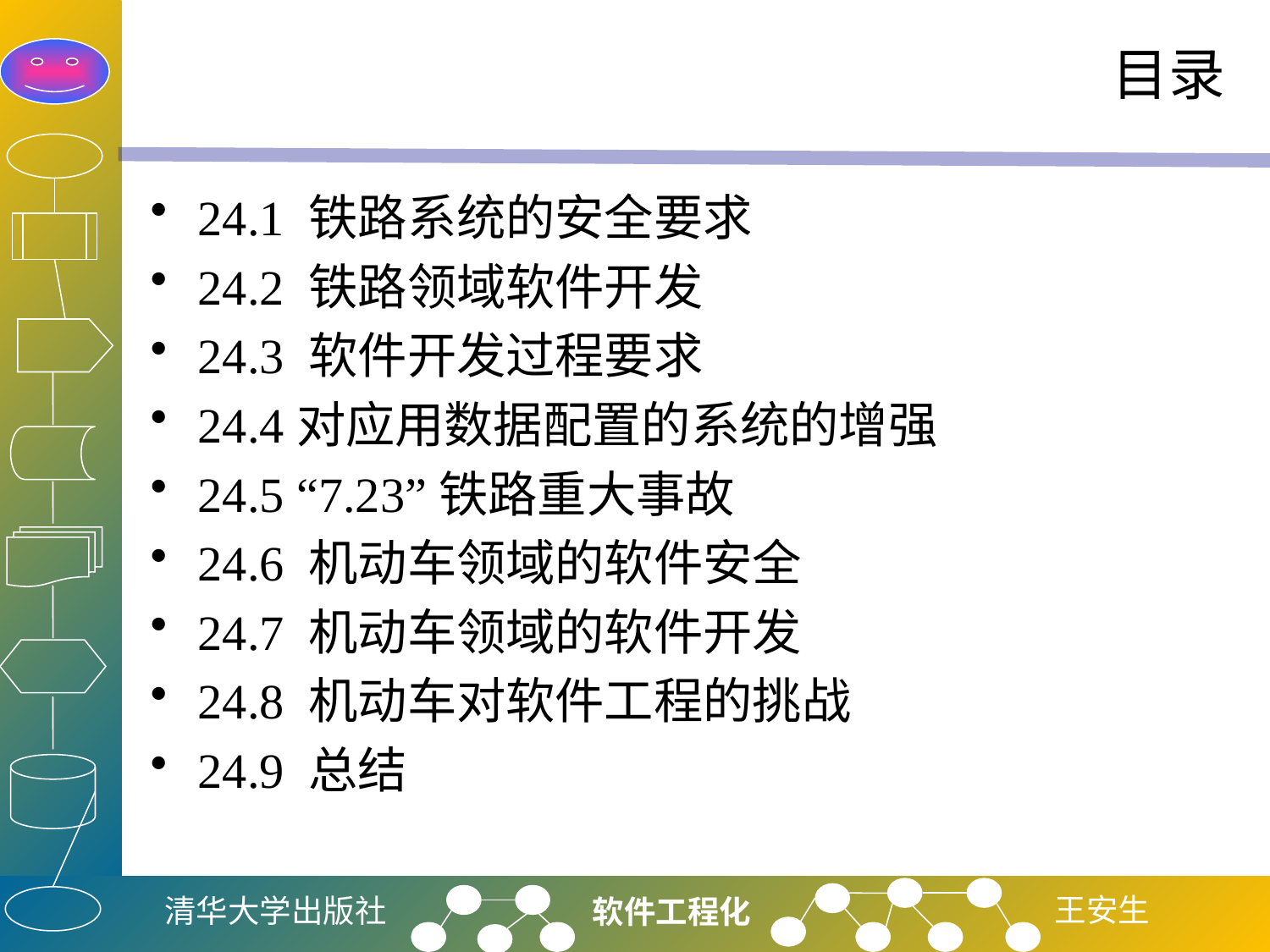

# 目录
24.1 铁路系统的安全要求
24.2 铁路领域软件开发
24.3 软件开发过程要求
24.4对应用数据配置的系统的增强
24.5 “7.23”铁路重大事故
24.6 机动车领域的软件安全
24.7 机动车领域的软件开发
24.8 机动车对软件工程的挑战
24.9 总结